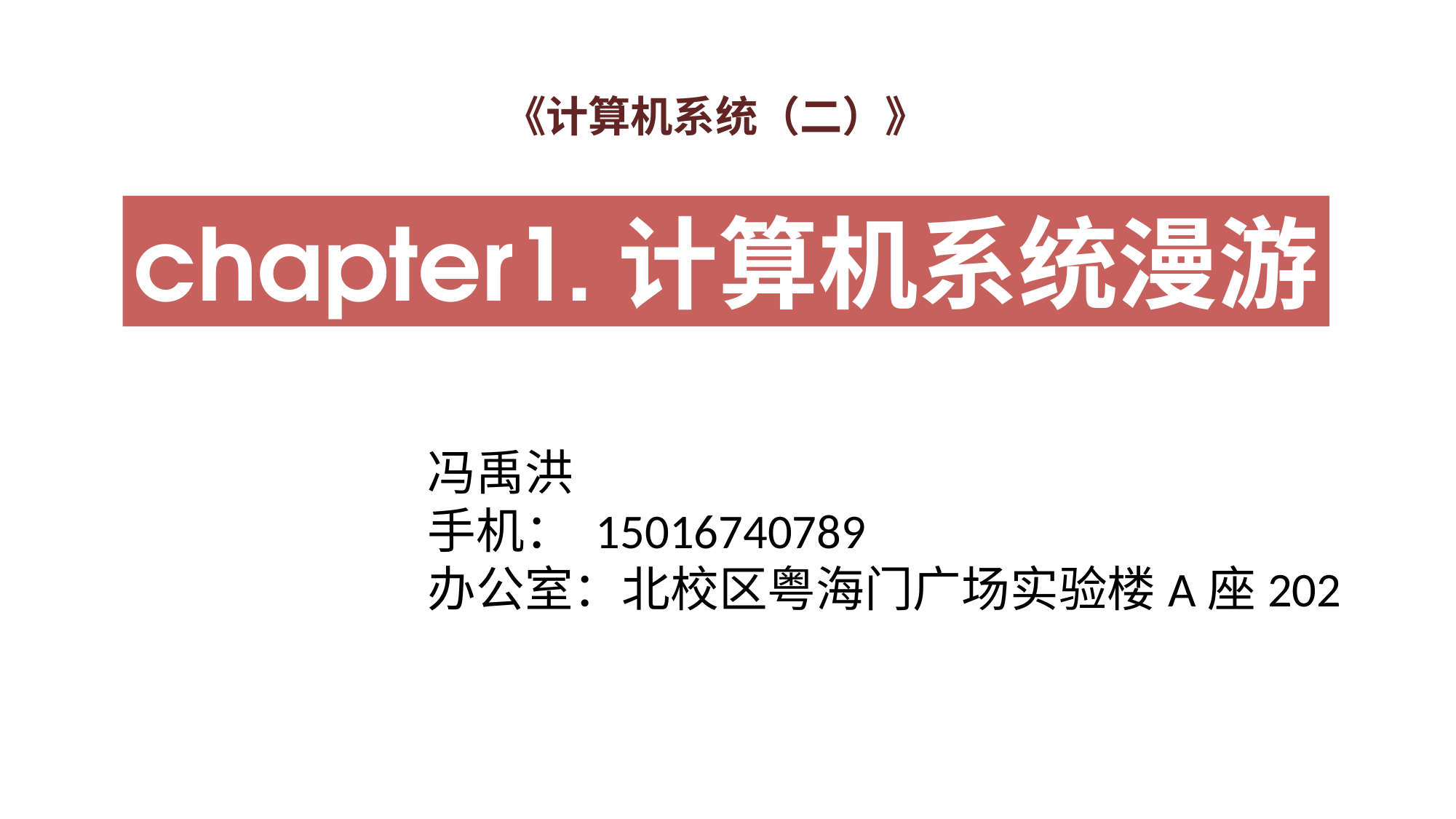

《计算机系统（二）》
chapter1.计算机系统漫游
冯禹洪
手机： 15016740789
办公室：北校区粤海门广场实验楼A座202